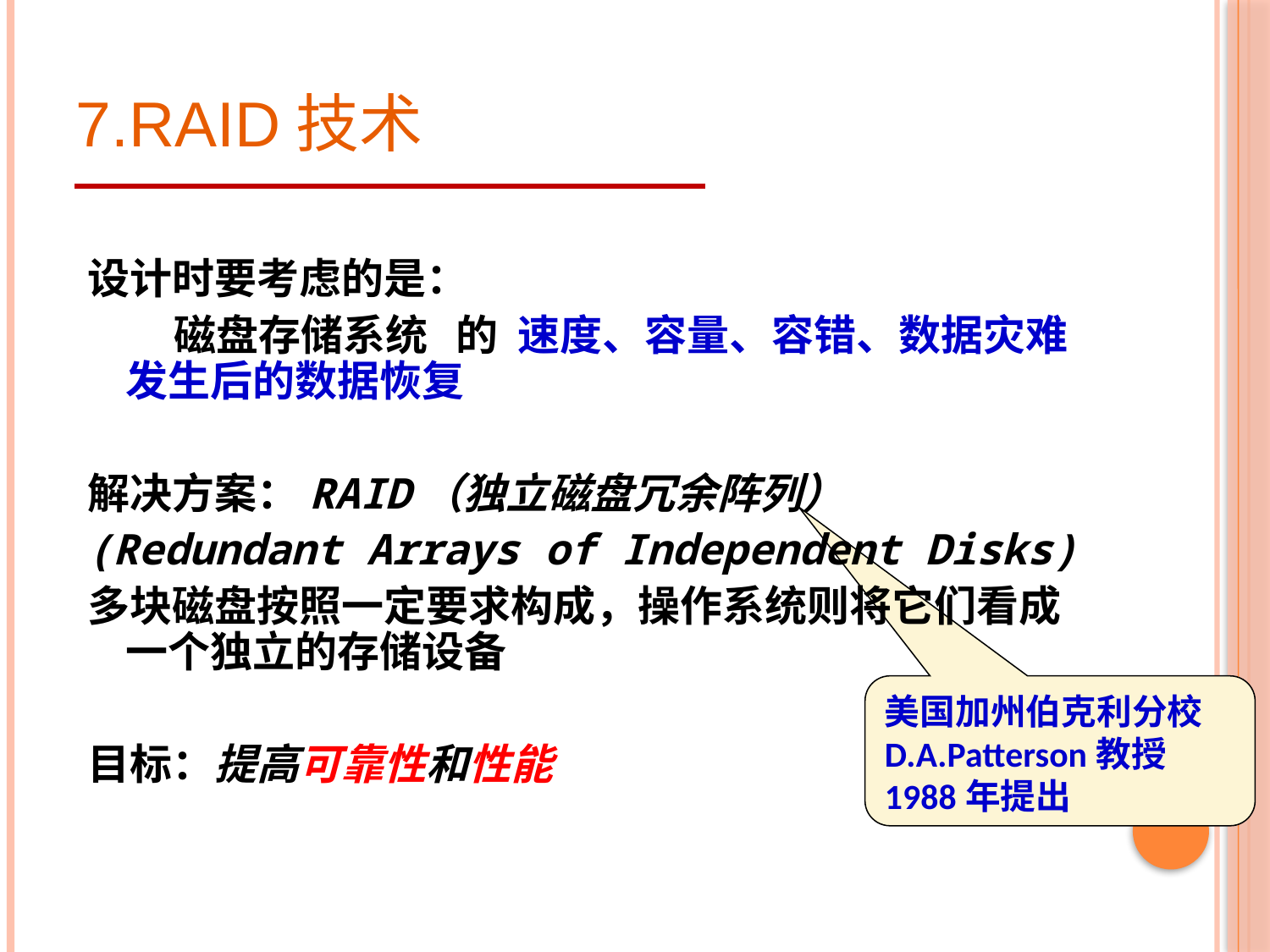

# 7.RAID技术
设计时要考虑的是：
        磁盘存储系统   的  速度、容量、容错、数据灾难发生后的数据恢复

解决方案：RAID（独立磁盘冗余阵列）
(Redundant Arrays of Independent Disks)
多块磁盘按照一定要求构成，操作系统则将它们看成一个独立的存储设备

目标：提高可靠性和性能

美国加州伯克利分校D.A.Patterson教授1988年提出